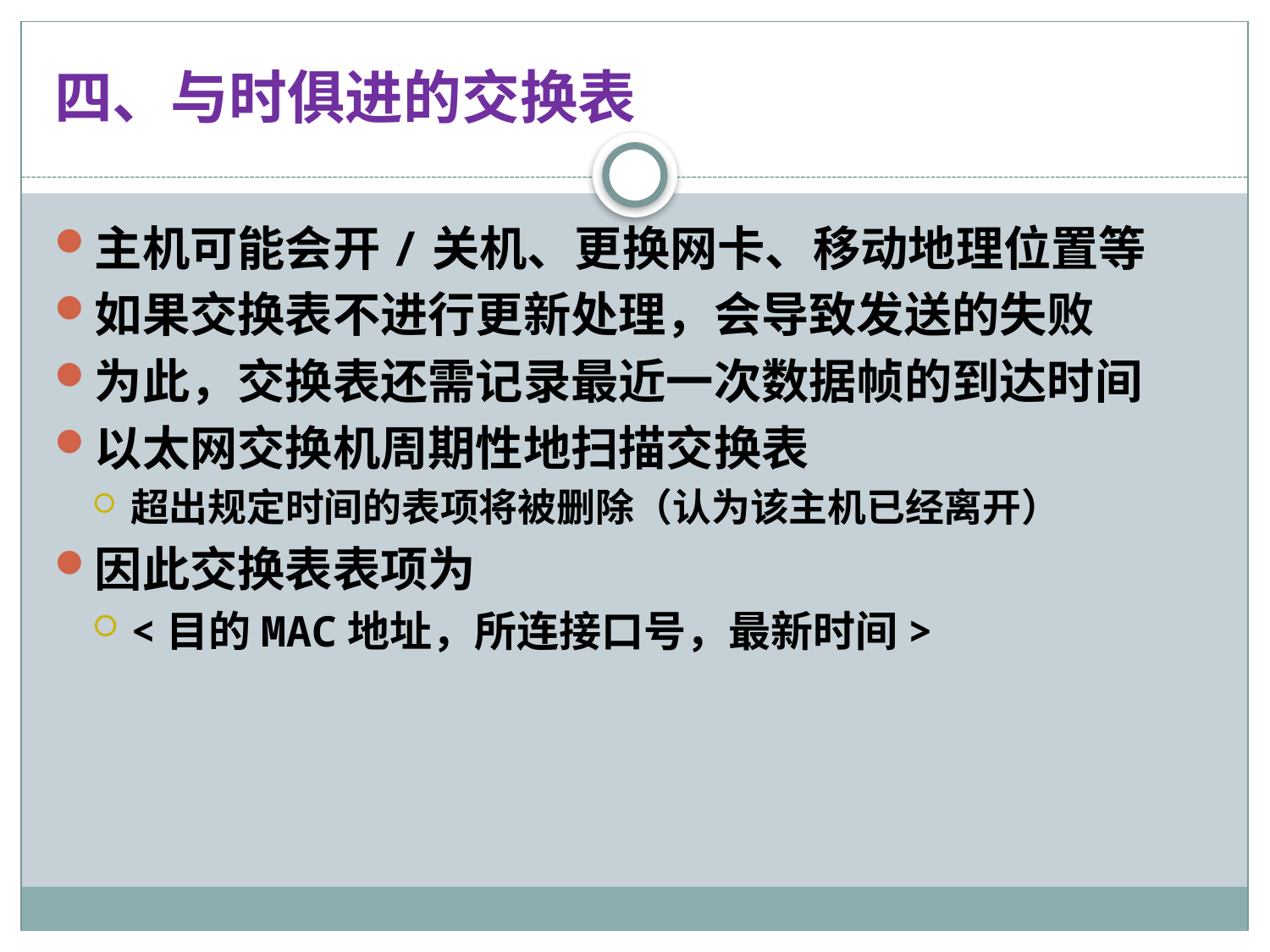

# 四、与时俱进的交换表
主机可能会开/关机、更换网卡、移动地理位置等
如果交换表不进行更新处理，会导致发送的失败
为此，交换表还需记录最近一次数据帧的到达时间
以太网交换机周期性地扫描交换表
超出规定时间的表项将被删除（认为该主机已经离开）
因此交换表表项为
<目的MAC地址，所连接口号，最新时间>